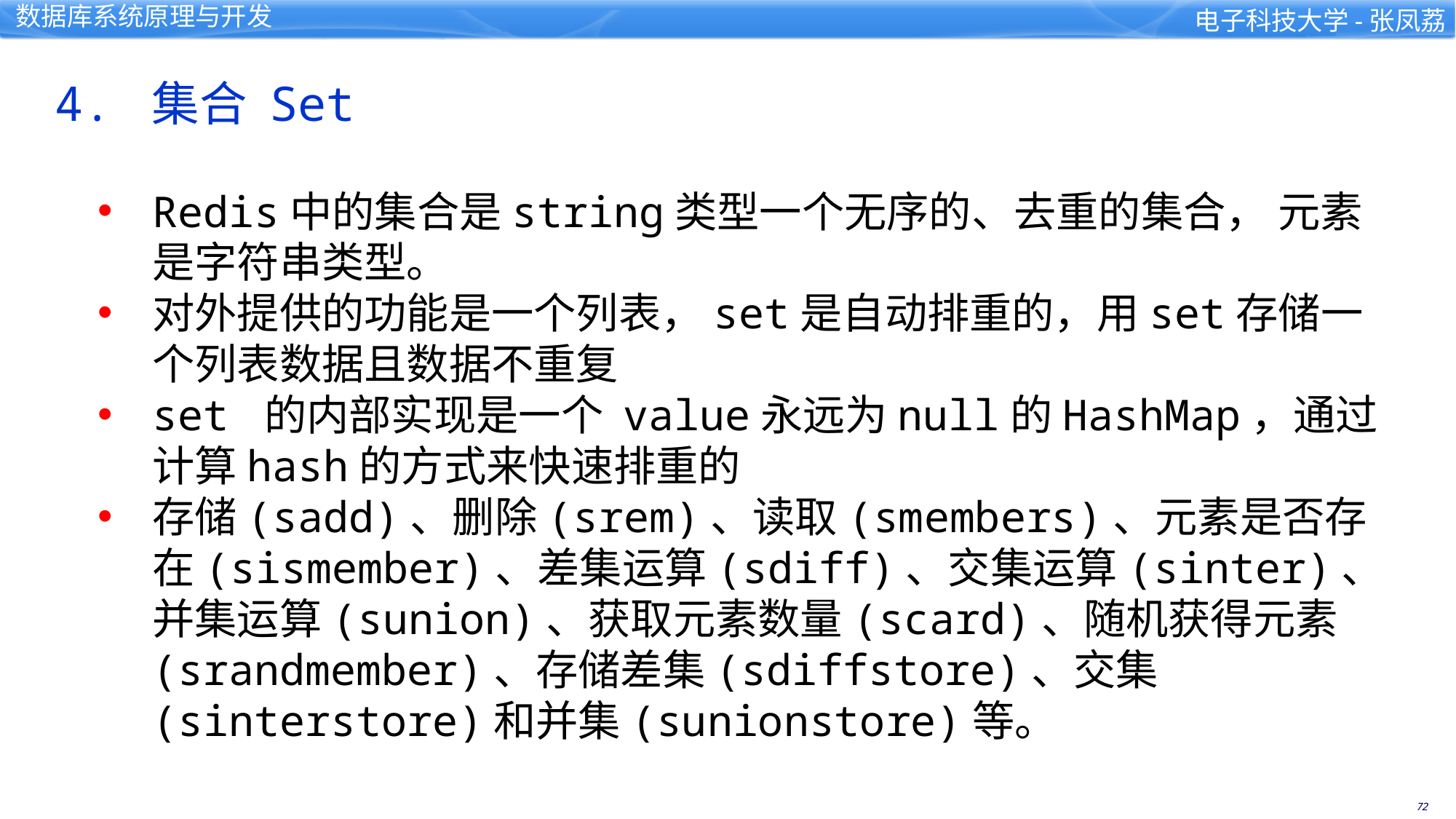

4. 集合 Set
Redis中的集合是string类型一个无序的、去重的集合， 元素是字符串类型。
对外提供的功能是一个列表，set是自动排重的，用set存储一个列表数据且数据不重复
set 的内部实现是一个 value永远为null的HashMap，通过计算hash的方式来快速排重的
存储(sadd)、删除(srem)、读取(smembers)、元素是否存在(sismember)、差集运算(sdiff)、交集运算(sinter)、并集运算(sunion)、获取元素数量(scard)、随机获得元素(srandmember)、存储差集(sdiffstore)、交集(sinterstore)和并集(sunionstore)等。